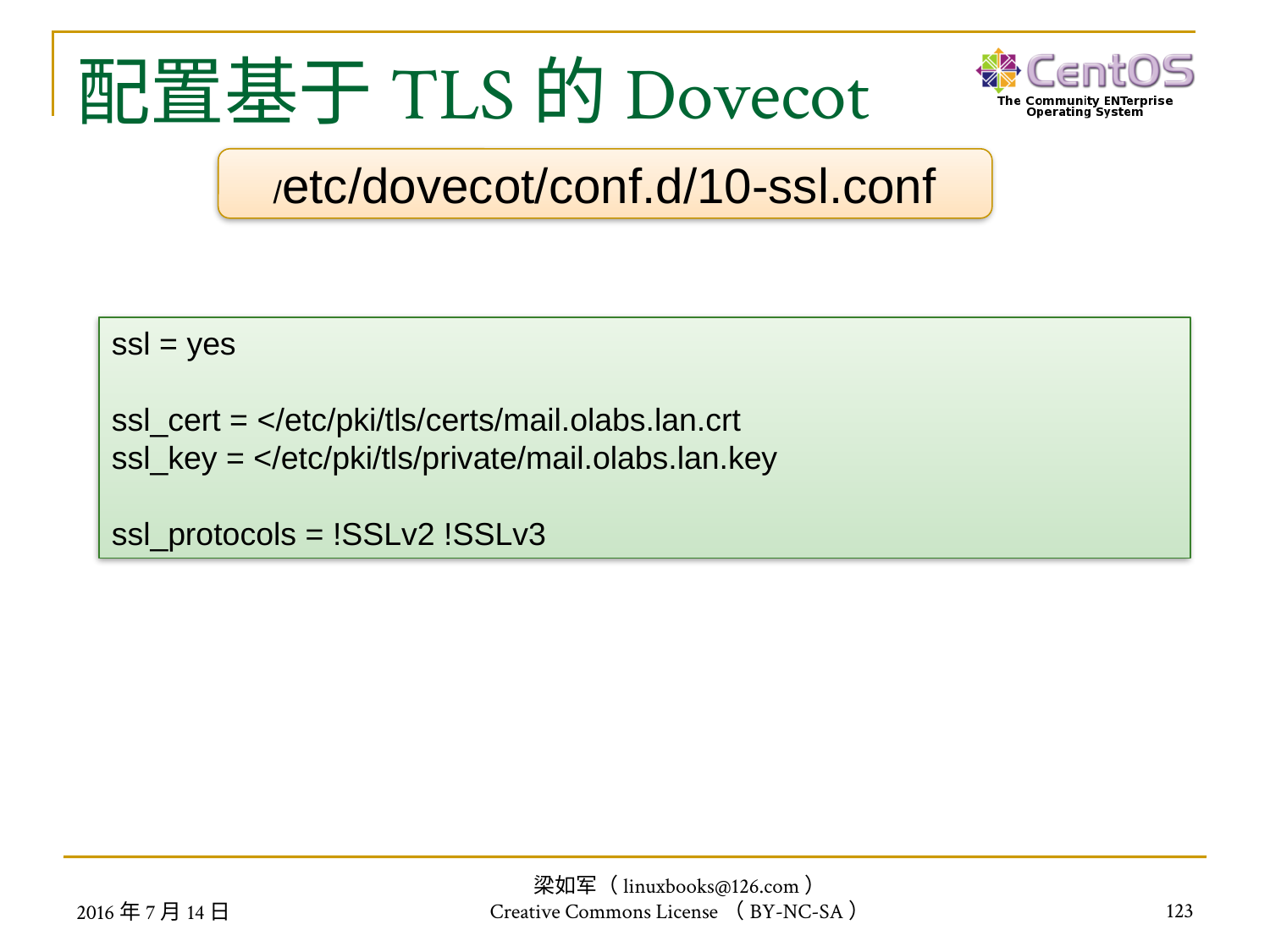

# 配置基于TLS的Dovecot
/etc/dovecot/conf.d/10-ssl.conf

ssl = yes

ssl_cert = </etc/pki/tls/certs/mail.olabs.lan.crt
ssl_key = </etc/pki/tls/private/mail.olabs.lan.key

ssl_protocols = !SSLv2 !SSLv3
梁如军（linuxbooks@126.com）
Creative Commons License（BY-NC-SA）
2016年7月14日
123